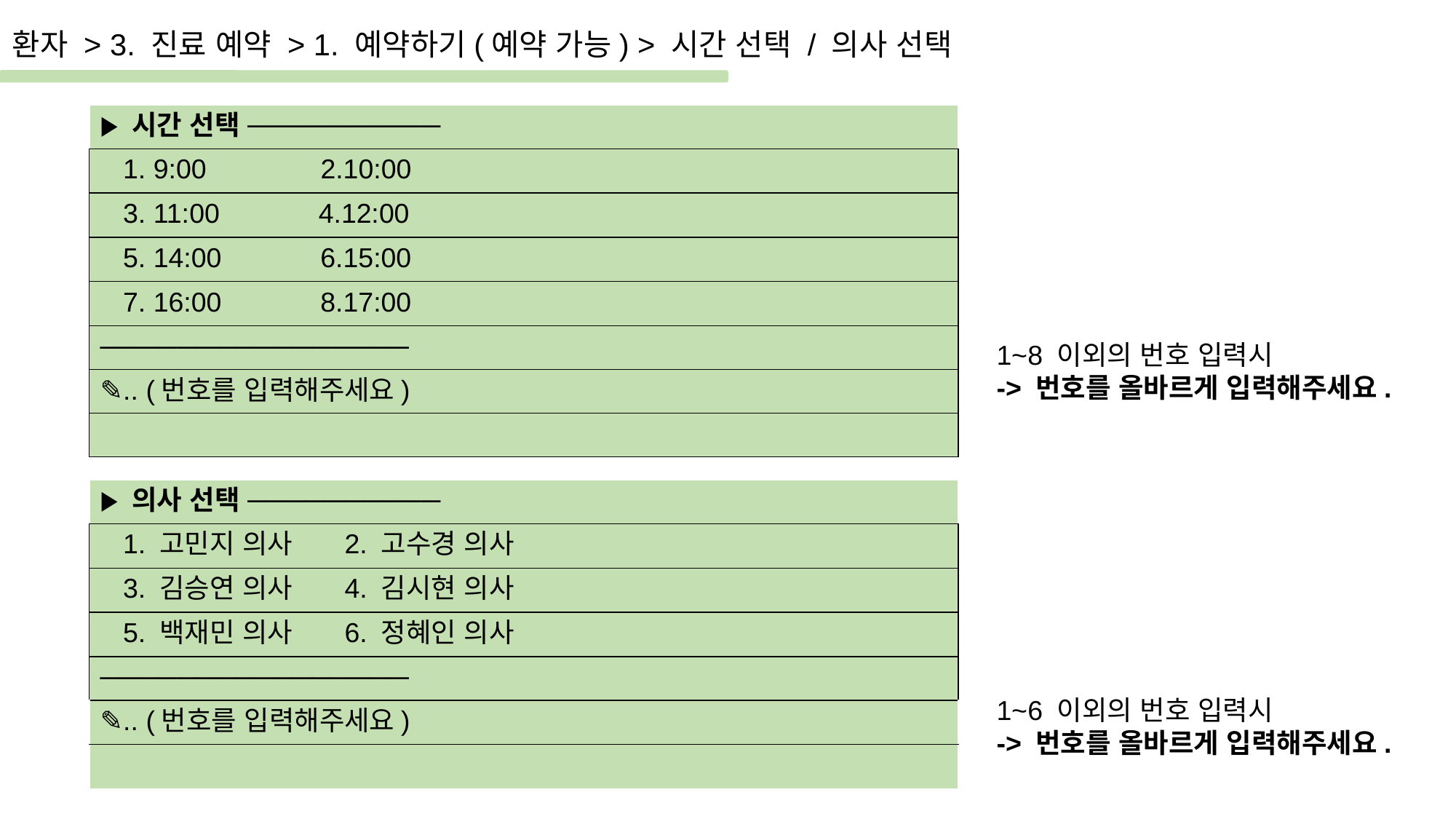

환자 > 3. 진료 예약 > 1. 예약하기(예약 가능) > 시간 선택 / 의사 선택

| ▶ 시간 선택 ────────── |
| --- |
| 1. 9:00 2.10:00 |
| 3. 11:00 4.12:00 |
| 5. 14:00 6.15:00 |
| 7. 16:00 8.17:00 |
| ──────────────── |
| ✎.. (번호를 입력해주세요) |
|  |
1~8 이외의 번호 입력시
-> 번호를 올바르게 입력해주세요.
| ▶ 의사 선택 ────────── |
| --- |
| 1. 고민지 의사 2. 고수경 의사 |
| 3. 김승연 의사 4. 김시현 의사 |
| 5. 백재민 의사 6. 정혜인 의사 |
| ──────────────── |
| ✎.. (번호를 입력해주세요) |
|  |
1~6 이외의 번호 입력시
-> 번호를 올바르게 입력해주세요.